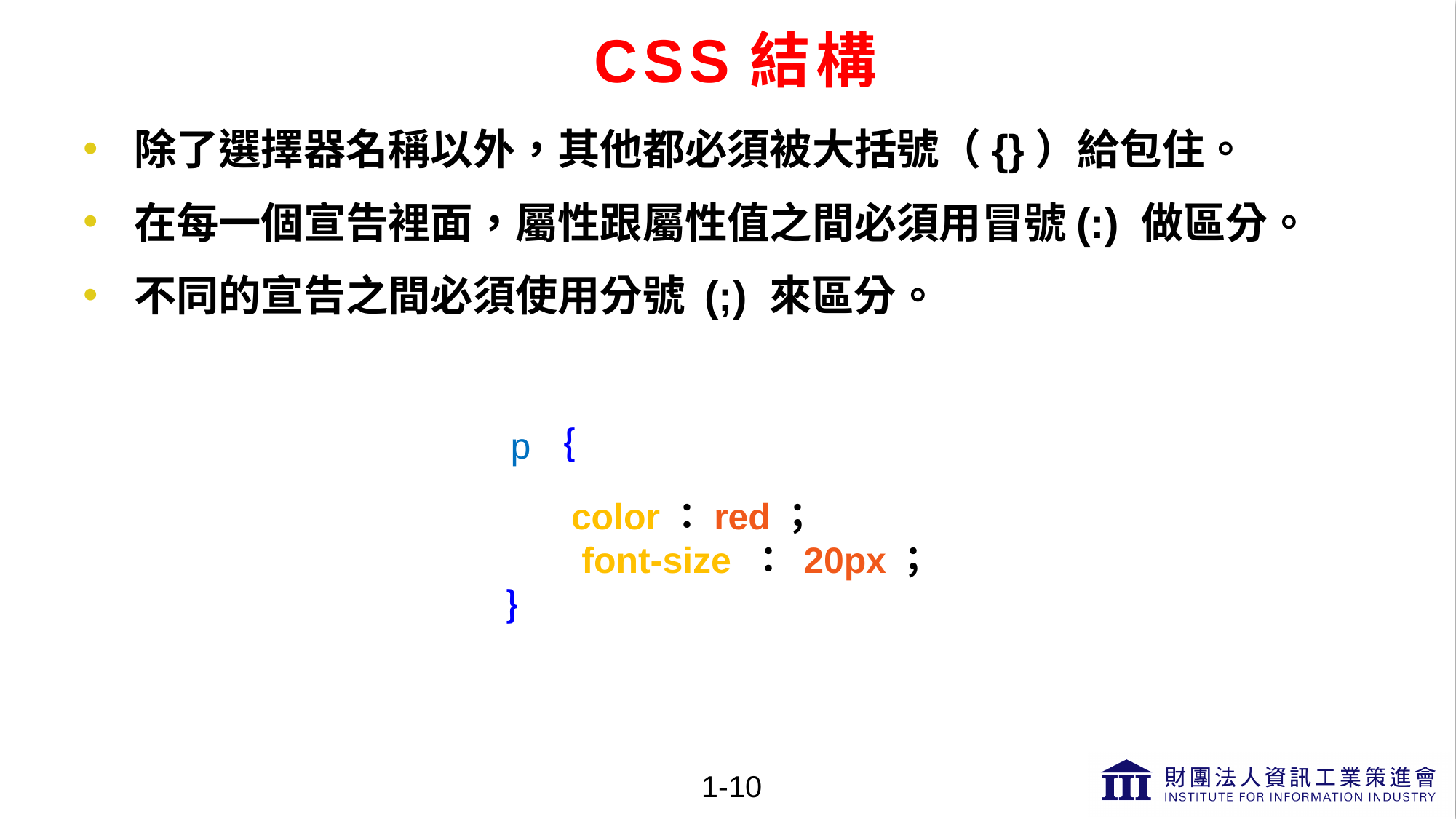

# CSS結構
除了選擇器名稱以外，其他都必須被大括號（{}）給包住。
在每一個宣告裡面，屬性跟屬性值之間必須用冒號(:) 做區分。
不同的宣告之間必須使用分號 (;) 來區分。
p｛
color：red；
　　　font-size ： 20px；
｝